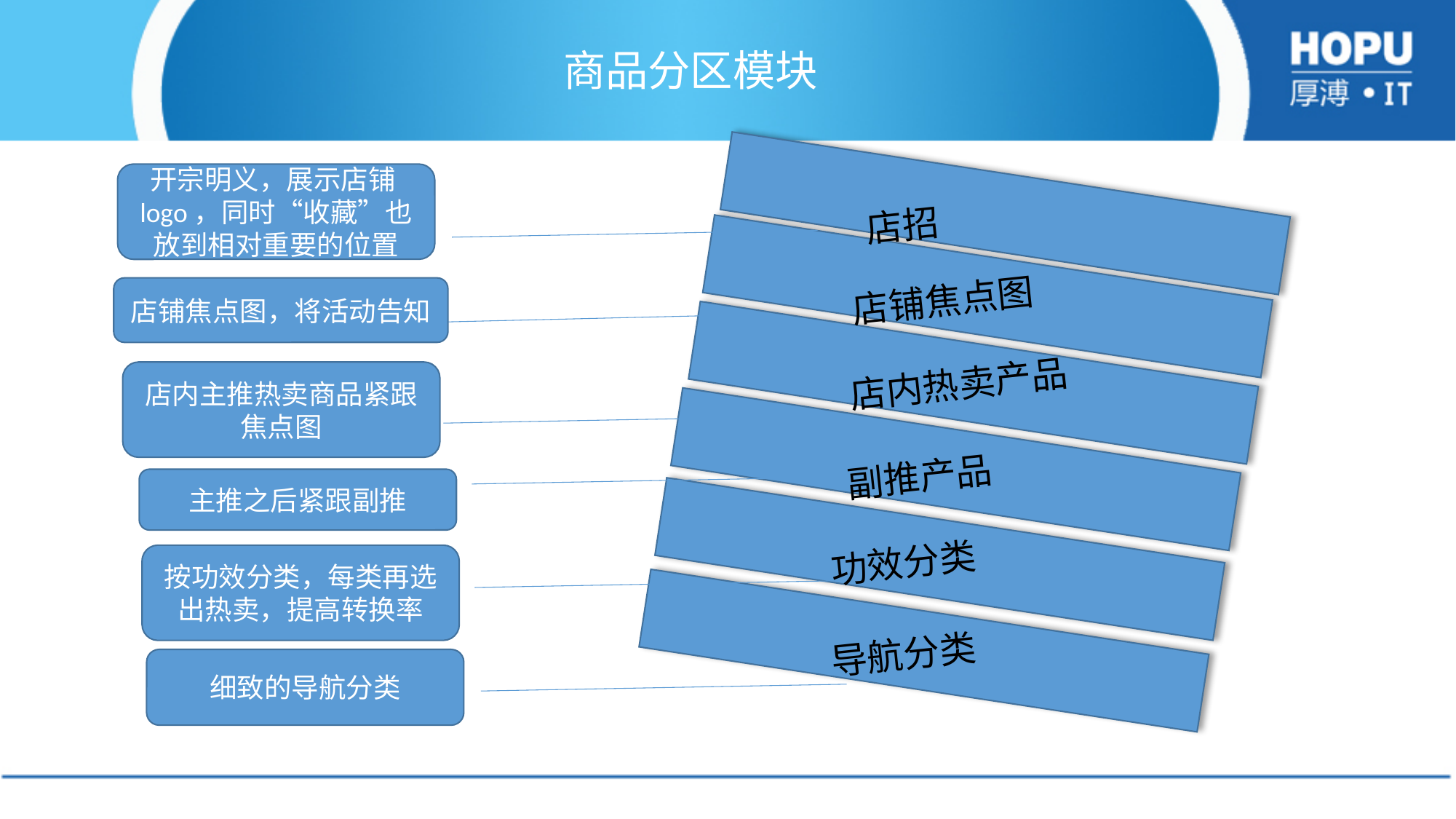

# 商品分区模块
开宗明义，展示店铺logo，同时“收藏”也放到相对重要的位置

店招

店铺焦点图
店铺焦点图，将活动告知

店内热卖产品
店内主推热卖商品紧跟焦点图

副推产品
主推之后紧跟副推

功效分类
按功效分类，每类再选出热卖，提高转换率

导航分类
细致的导航分类